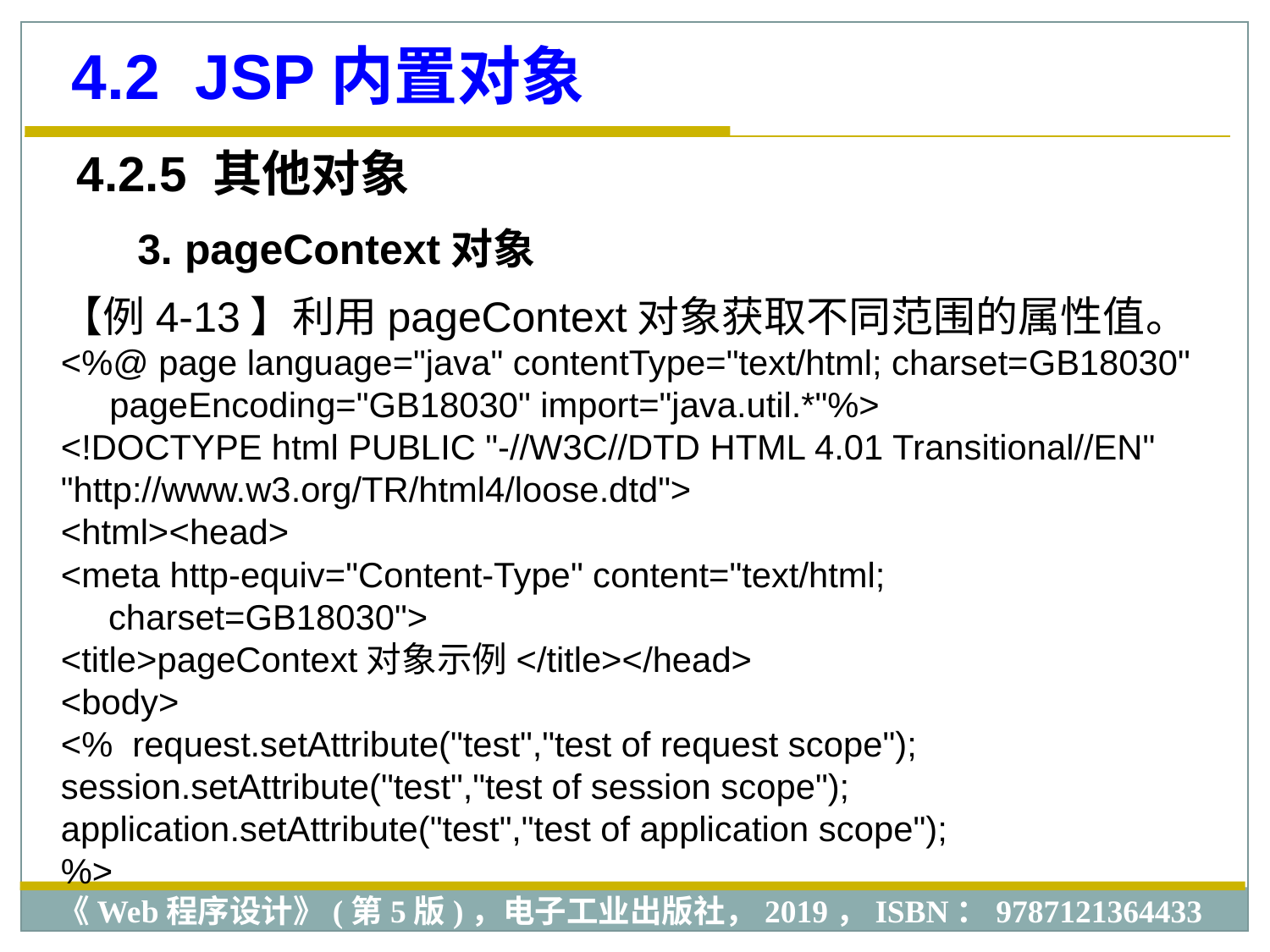

4.2  JSP内置对象
4.2.5 其他对象
3. pageContext对象
【例4-13】利用pageContext对象获取不同范围的属性值。
<%@ page language="java" contentType="text/html; charset=GB18030"
     pageEncoding="GB18030" import="java.util.*"%>
<!DOCTYPE html PUBLIC "-//W3C//DTD HTML 4.01 Transitional//EN"
"http://www.w3.org/TR/html4/loose.dtd">
<html><head>
<meta http-equiv="Content-Type" content="text/html; charset=GB18030">
<title>pageContext对象示例</title></head>
<body>
<%  request.setAttribute("test","test of request scope");
session.setAttribute("test","test of session scope");
application.setAttribute("test","test of application scope");
%>